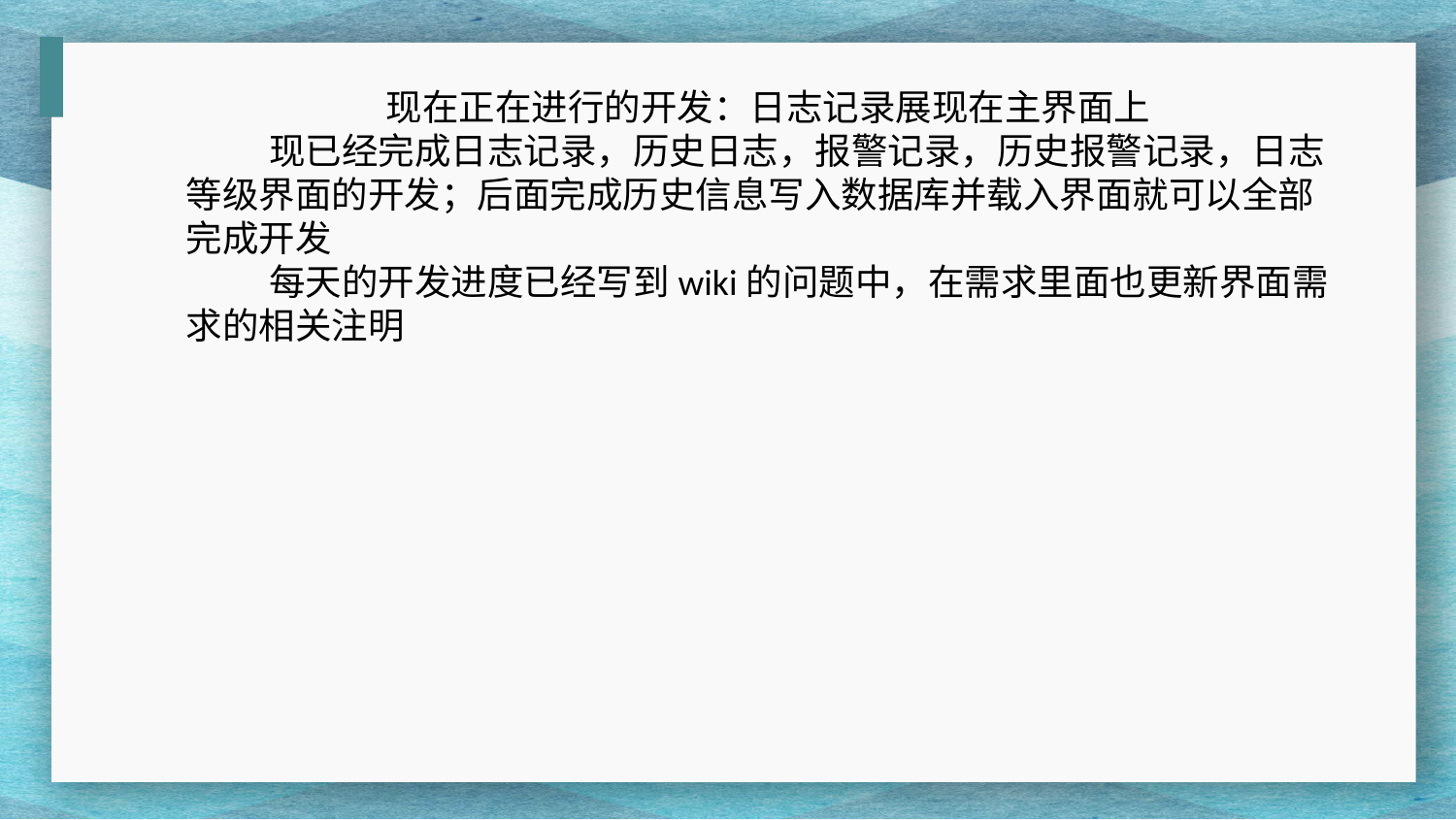

现在正在进行的开发：日志记录展现在主界面上
         现已经完成日志记录，历史日志，报警记录，历史报警记录，日志等级界面的开发；后面完成历史信息写入数据库并载入界面就可以全部完成开发
         每天的开发进度已经写到wiki的问题中，在需求里面也更新界面需求的相关注明